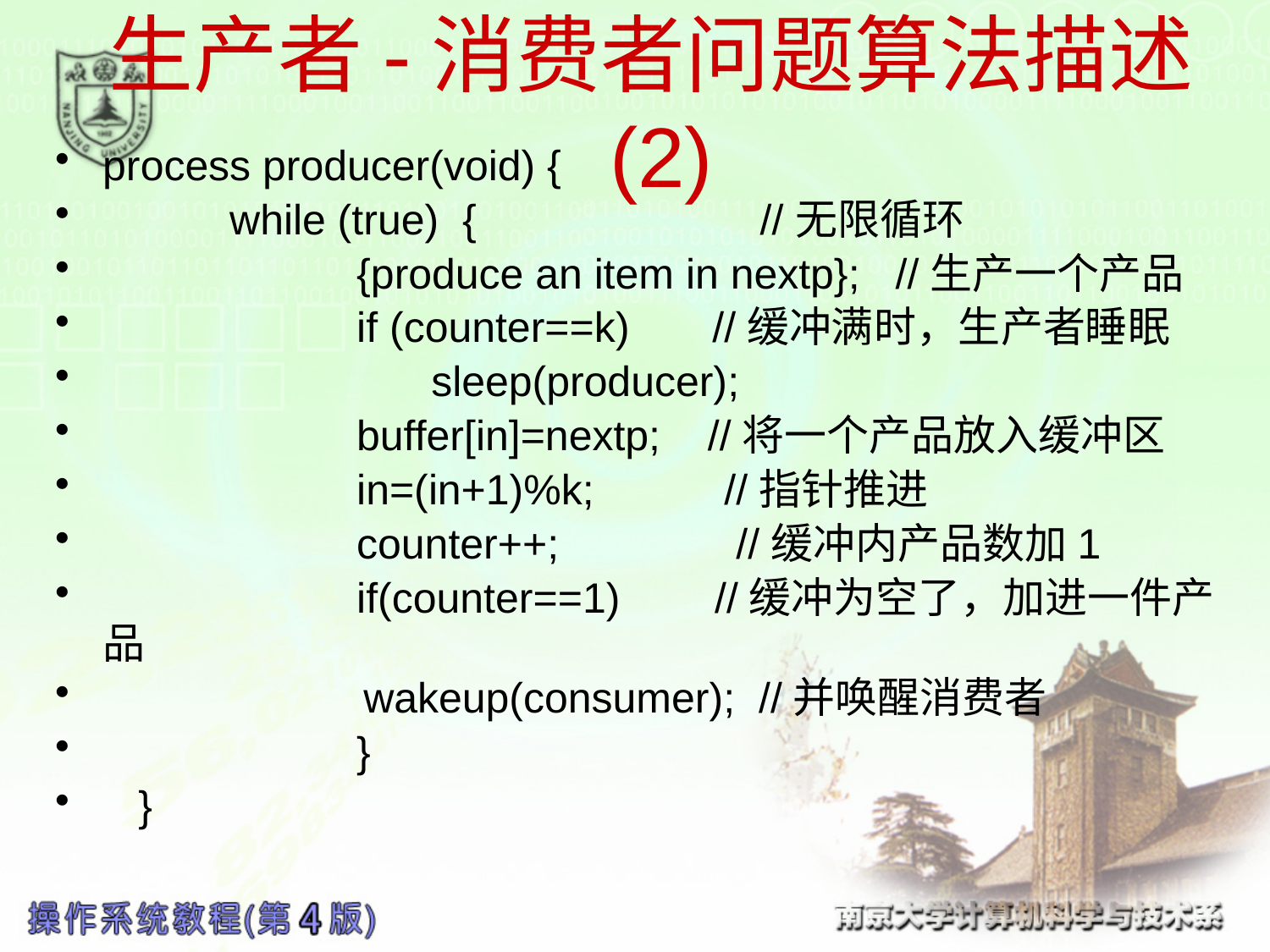

# 生产者-消费者问题算法描述(2)
process producer(void) {
	while (true)  {                        //无限循环
		{produce an item in nextp};   //生产一个产品
		if (counter==k)       //缓冲满时，生产者睡眠
	                 sleep(producer);
		buffer[in]=nextp;    //将一个产品放入缓冲区
		in=(in+1)%k;           //指针推进
		counter++;               //缓冲内产品数加1
		if(counter==1)        //缓冲为空了，加进一件产品
                      wakeup(consumer);  //并唤醒消费者
		}
   }